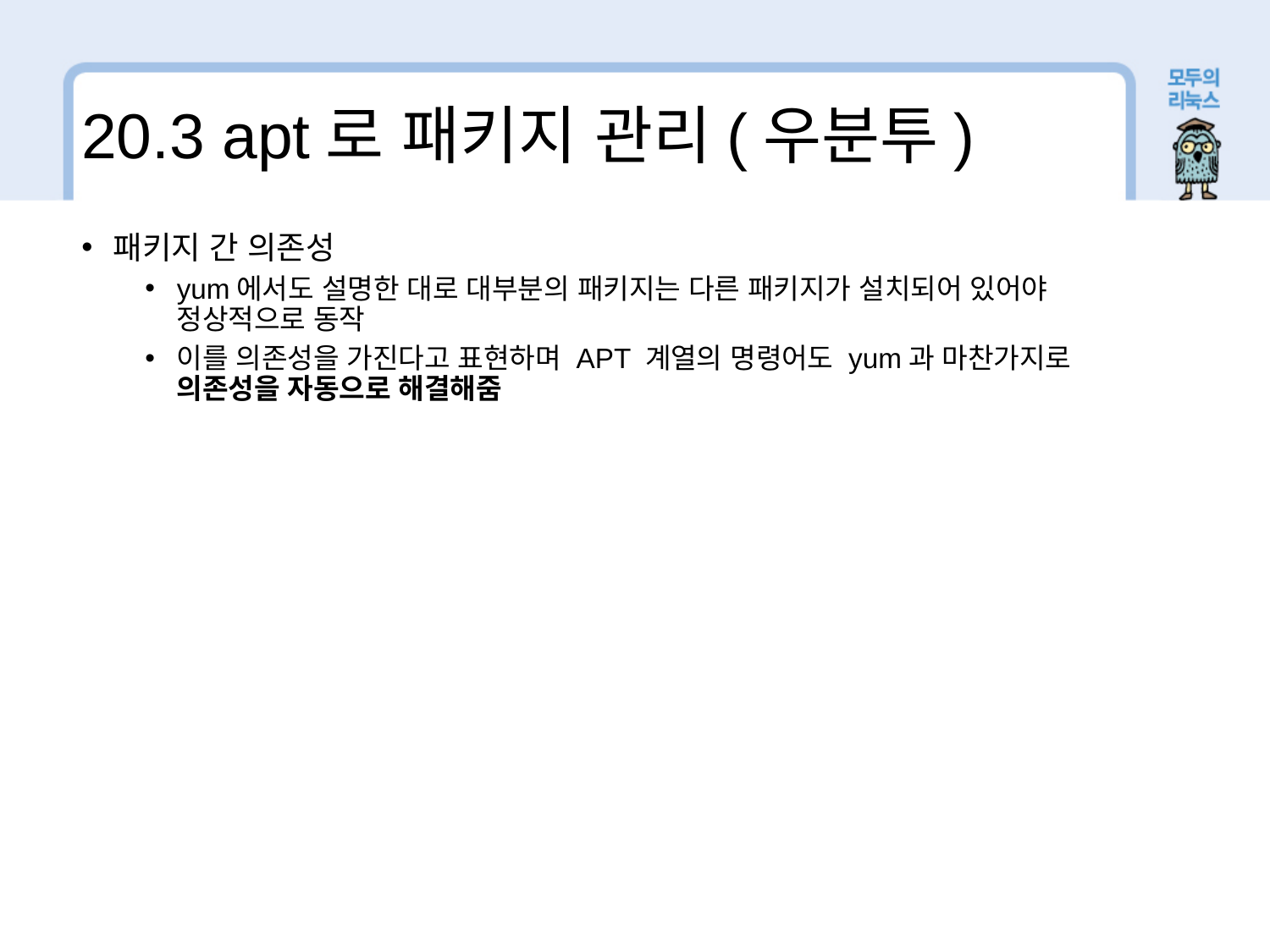

20.3 apt로 패키지 관리(우분투)
패키지 간 의존성
yum에서도 설명한 대로 대부분의 패키지는 다른 패키지가 설치되어 있어야 정상적으로 동작
이를 의존성을 가진다고 표현하며 APT 계열의 명령어도 yum과 마찬가지로 의존성을 자동으로 해결해줌